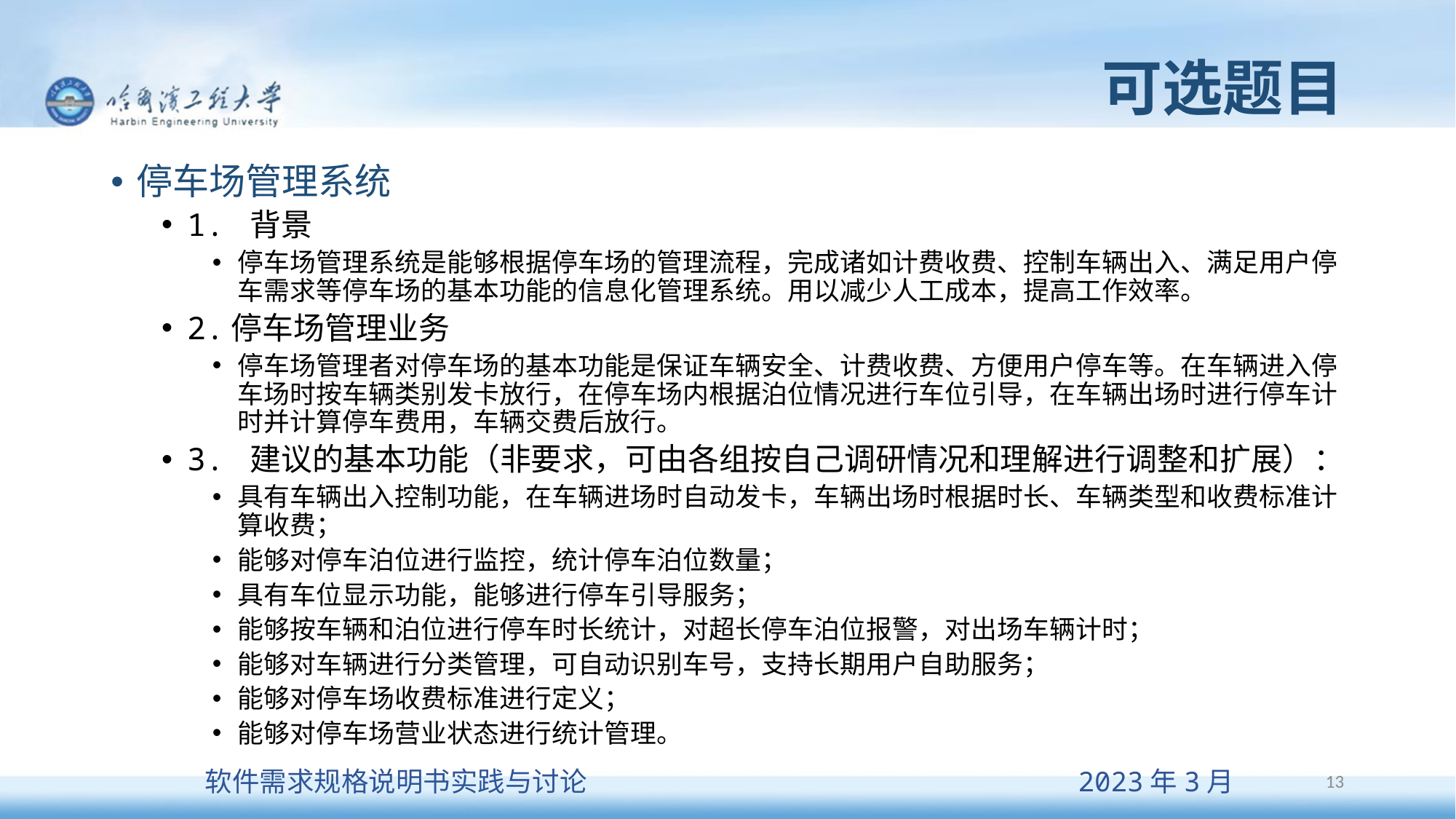

# 可选题目
停车场管理系统
1. 背景
停车场管理系统是能够根据停车场的管理流程，完成诸如计费收费、控制车辆出入、满足用户停车需求等停车场的基本功能的信息化管理系统。用以减少人工成本，提高工作效率。
2.停车场管理业务
停车场管理者对停车场的基本功能是保证车辆安全、计费收费、方便用户停车等。在车辆进入停车场时按车辆类别发卡放行，在停车场内根据泊位情况进行车位引导，在车辆出场时进行停车计时并计算停车费用，车辆交费后放行。
3. 建议的基本功能（非要求，可由各组按自己调研情况和理解进行调整和扩展）：
具有车辆出入控制功能，在车辆进场时自动发卡，车辆出场时根据时长、车辆类型和收费标准计算收费；
能够对停车泊位进行监控，统计停车泊位数量；
具有车位显示功能，能够进行停车引导服务；
能够按车辆和泊位进行停车时长统计，对超长停车泊位报警，对出场车辆计时；
能够对车辆进行分类管理，可自动识别车号，支持长期用户自助服务；
能够对停车场收费标准进行定义；
能够对停车场营业状态进行统计管理。

13